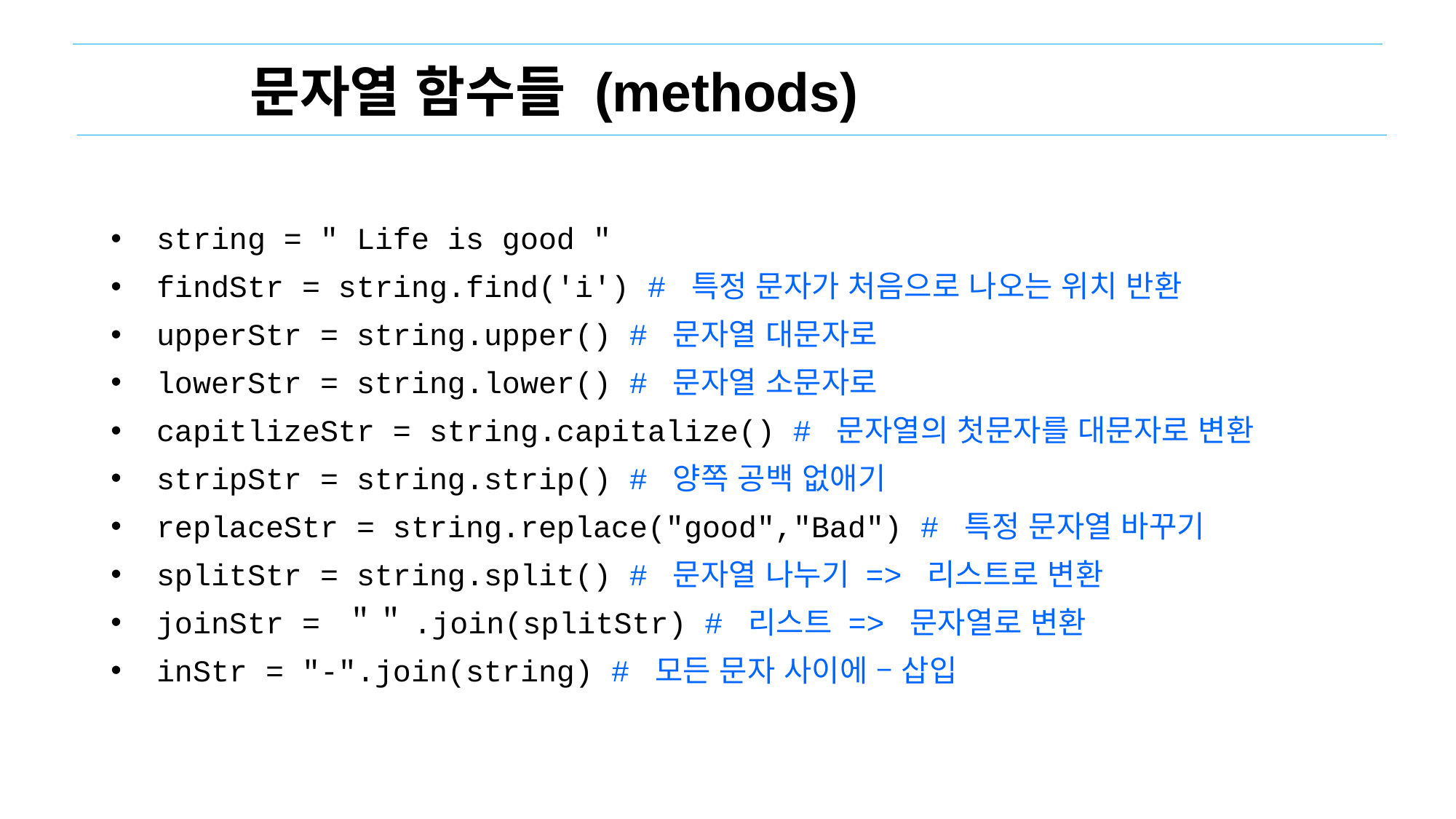

문자열 함수들 (methods)
 string = " Life is good "
 findStr = string.find('i') # 특정 문자가 처음으로 나오는 위치 반환
 upperStr = string.upper() # 문자열 대문자로
 lowerStr = string.lower() # 문자열 소문자로
 capitlizeStr = string.capitalize() # 문자열의 첫문자를 대문자로 변환
 stripStr = string.strip() # 양쪽 공백 없애기
 replaceStr = string.replace("good","Bad") # 특정 문자열 바꾸기
 splitStr = string.split() # 문자열 나누기 => 리스트로 변환
 joinStr = ＂＂.join(splitStr) # 리스트 => 문자열로 변환
 inStr = "-".join(string) # 모든 문자 사이에 – 삽입